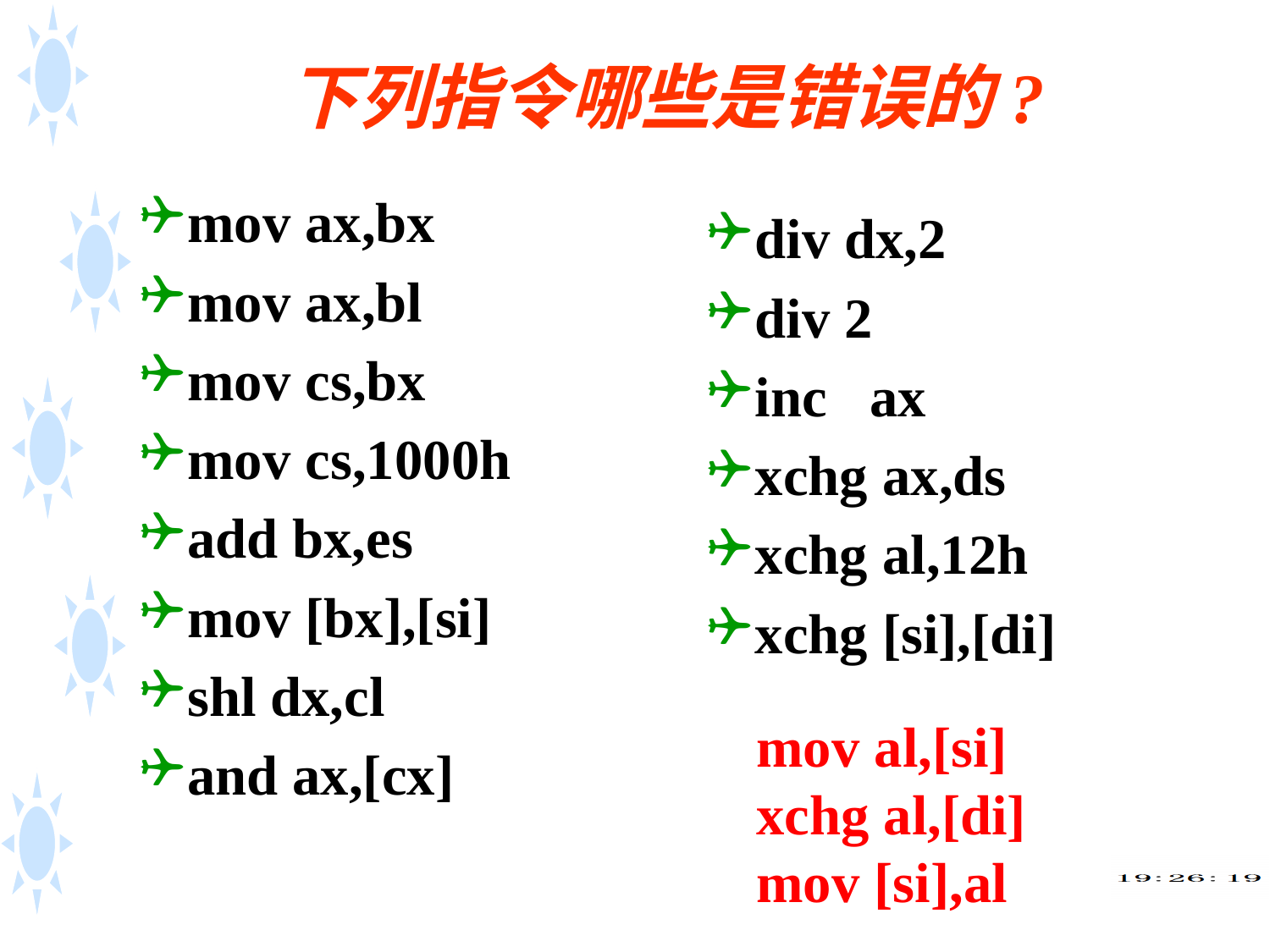

# 下列指令哪些是错误的?
mov ax,bx
mov ax,bl
mov cs,bx
mov cs,1000h
add bx,es
mov [bx],[si]
shl dx,cl
and ax,[cx]

div dx,2
div 2
inc   ax
xchg ax,ds
xchg al,12h
xchg [si],[di]

mov al,[si]
xchg al,[di]
mov [si],al